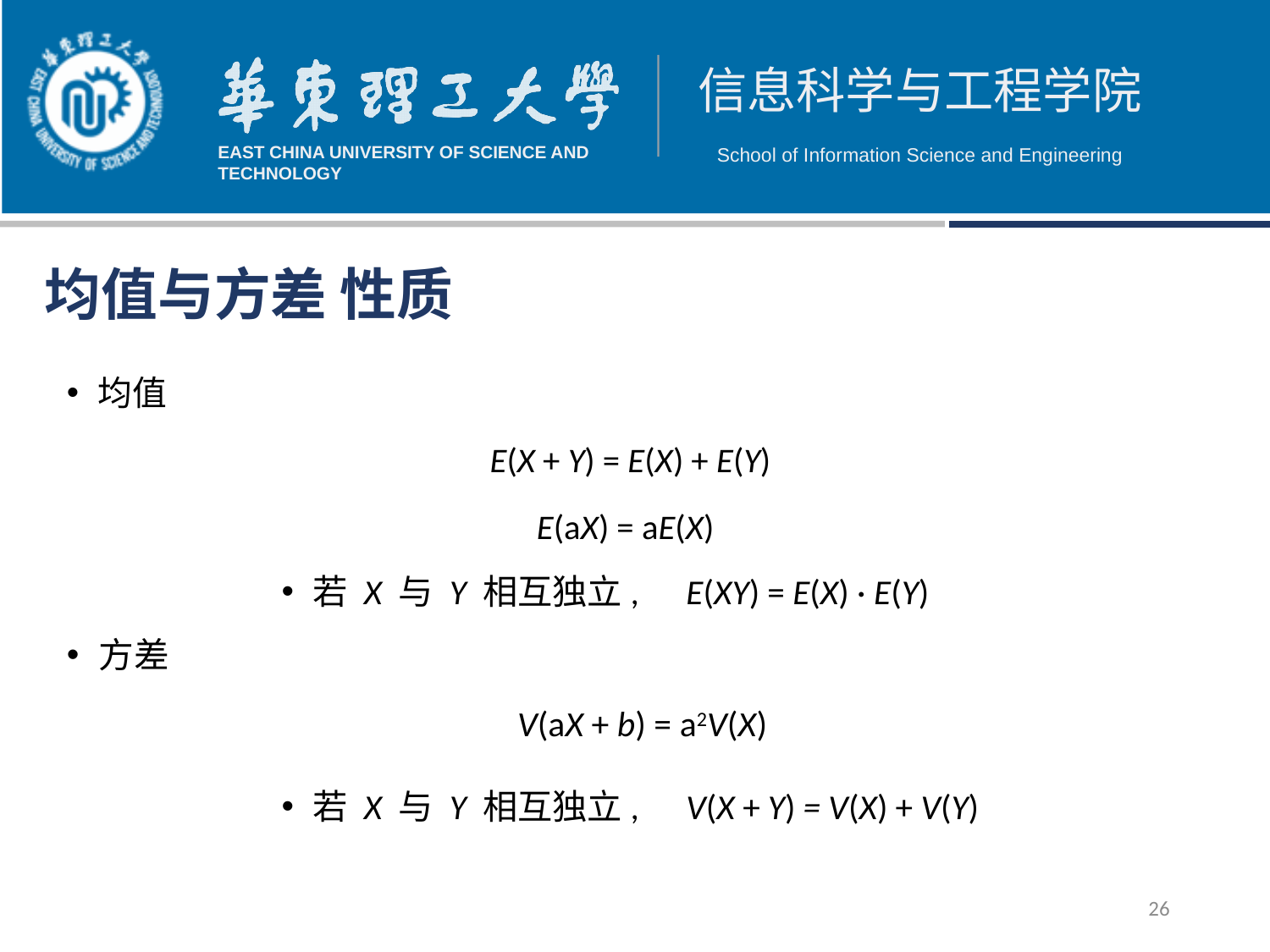

# 均值与方差 性质
均值
                                                      E(X + Y) = E(X) + E(Y)
                                                            E(aX) = aE(X)
若 X 与 Y 相互独立,      E(XY) = E(X) · E(Y)
方差
                                                        V(aX + b) = a2V(X)
若 X 与 Y 相互独立,      V(X + Y) = V(X) + V(Y)
26